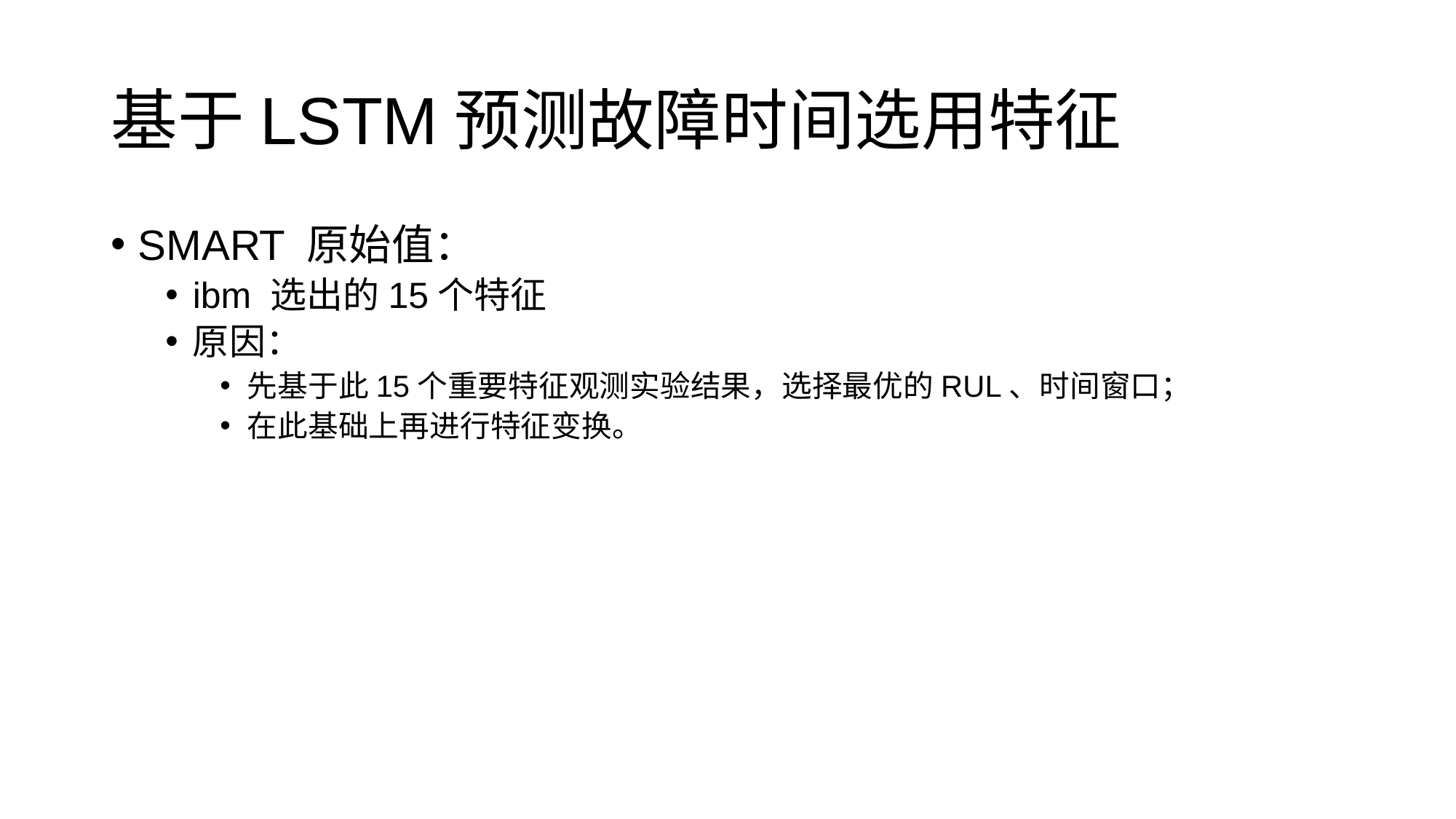

# 基于LSTM预测故障时间选用特征
SMART 原始值：
ibm 选出的15个特征
原因：
先基于此15个重要特征观测实验结果，选择最优的RUL、时间窗口；
在此基础上再进行特征变换。